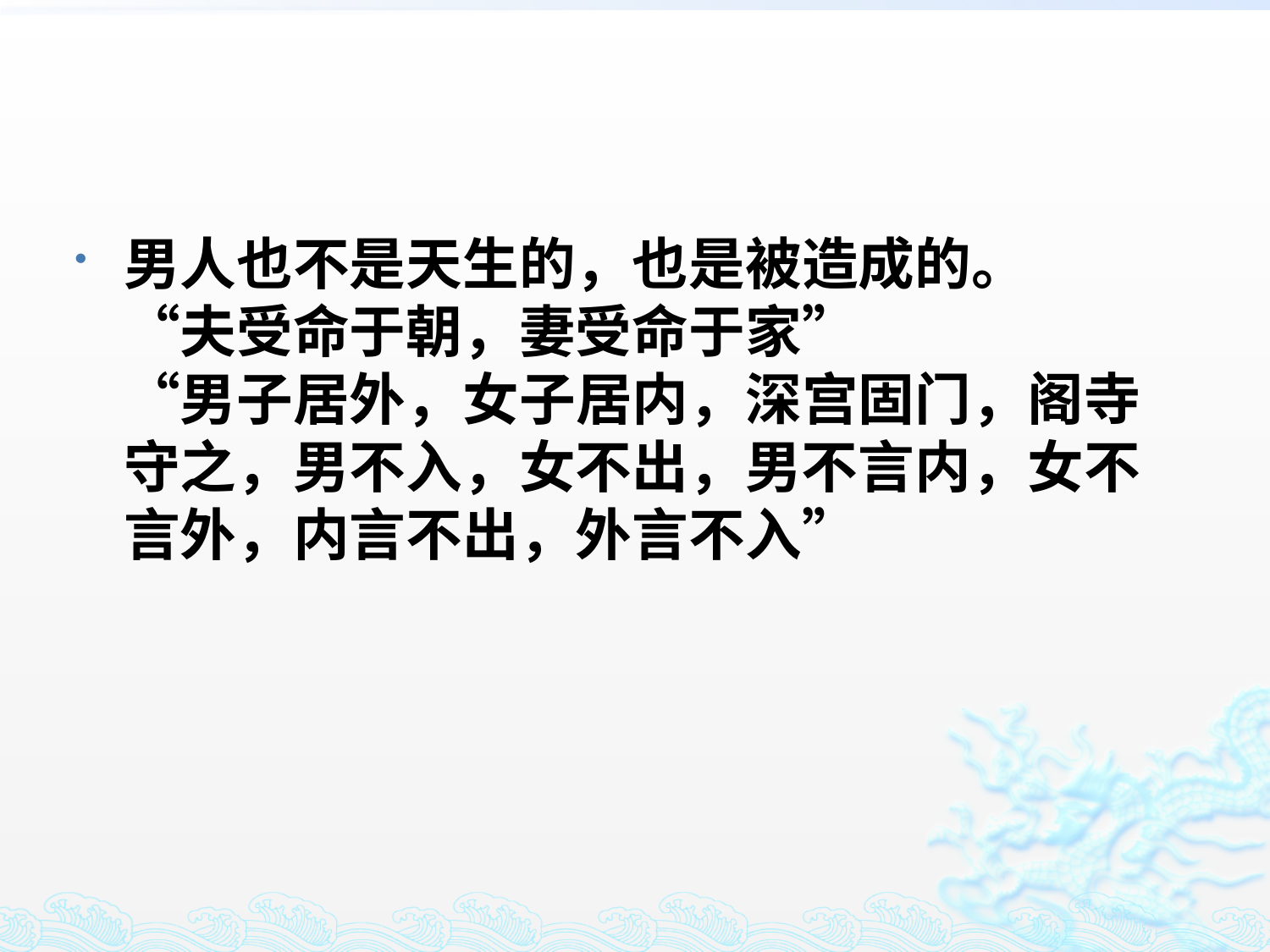

#
男人也不是天生的，也是被造成的。
“夫受命于朝，妻受命于家”
“男子居外，女子居内，深宫固门，阁寺守之，男不入，女不出，男不言内，女不言外，内言不出，外言不入”